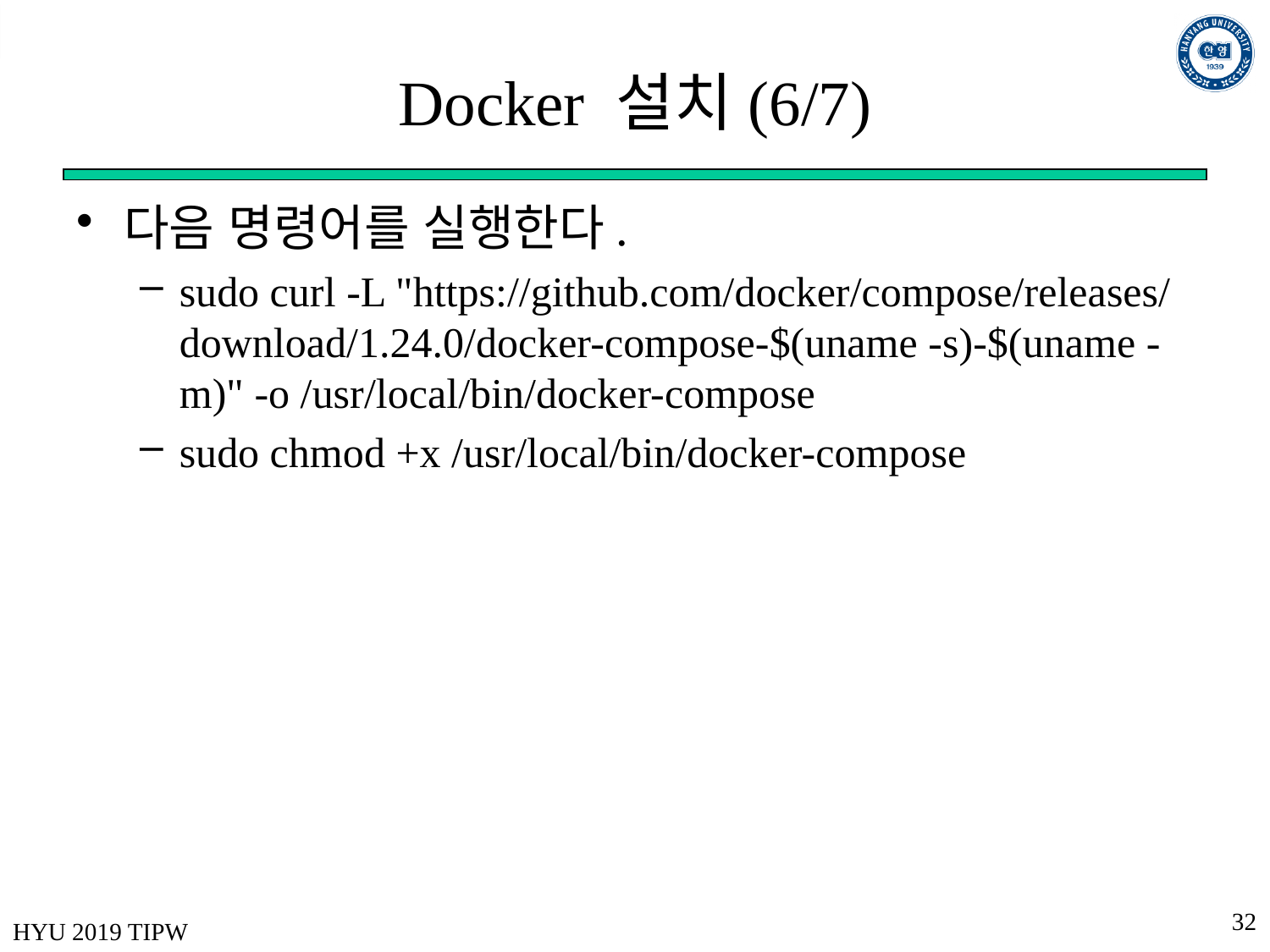

# Docker 설치(6/7)
다음 명령어를 실행한다.
sudo curl -L "https://github.com/docker/compose/releases/download/1.24.0/docker-compose-$(uname -s)-$(uname -m)" -o /usr/local/bin/docker-compose
sudo chmod +x /usr/local/bin/docker-compose
32
HYU 2019 TIPW